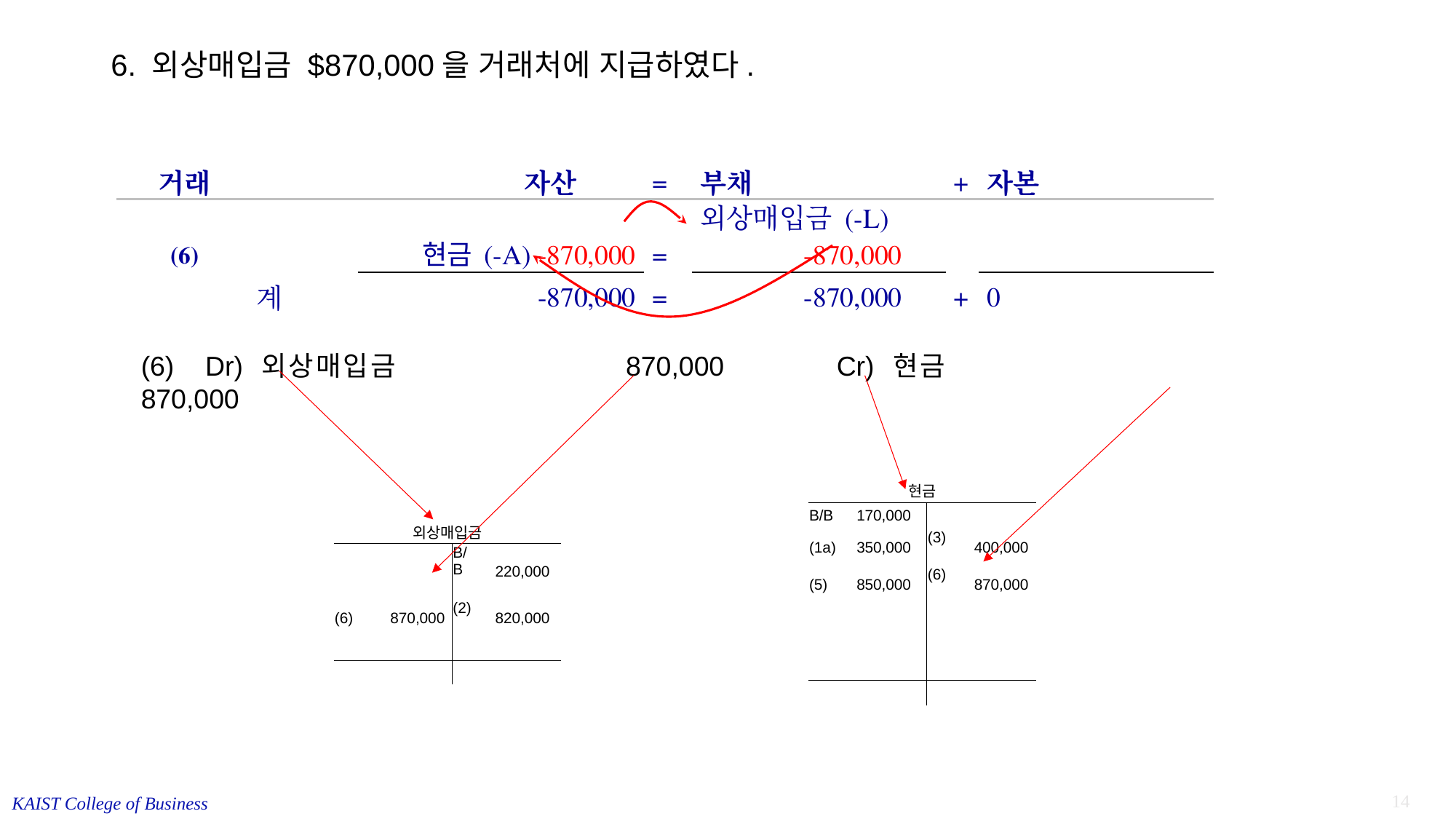

# 6. 외상매입금 $870,000을 거래처에 지급하였다.
|  |  |  |  |  |  |  |  |  |  |  |  |  |  |  |
| --- | --- | --- | --- | --- | --- | --- | --- | --- | --- | --- | --- | --- | --- | --- |
| 거래 |  |  |  |  |  | 자산 |  |  | = | 부채 | + | 자본 |  |  |
| (6) |  |  |  |  | 현금 (-A) -870,000 |  |  |  | = | 외상매입금 (-L) -870,000 |  |  |  |  |
|  |  |  |  | 계 | -870,000 |  |  |  | = | -870,000 | + | 0 |  |  |
|  |  |  |  |  |  |  |  |  |  |  |  |  |  |  |

(6)	 Dr) 외상매입금	   	870,000      		Cr) 현금 			870,000
| 현금 |  |  |  |
| --- | --- | --- | --- |
| B/B | 170,000 |  |  |
| (1a) | 350,000 | (3) | 400,000 |
| (5) | 850,000 | (6) | 870,000 |
|  |  |  |  |
|  |  |  |  |
|  |  |  |  |
|  |  |  |  |
| 외상매입금 |  |  |  |
| --- | --- | --- | --- |
|  |  | B/B | 220,000 |
| (6) | 870,000 | (2) | 820,000 |
|  |  |  |  |
|  |  |  |  |